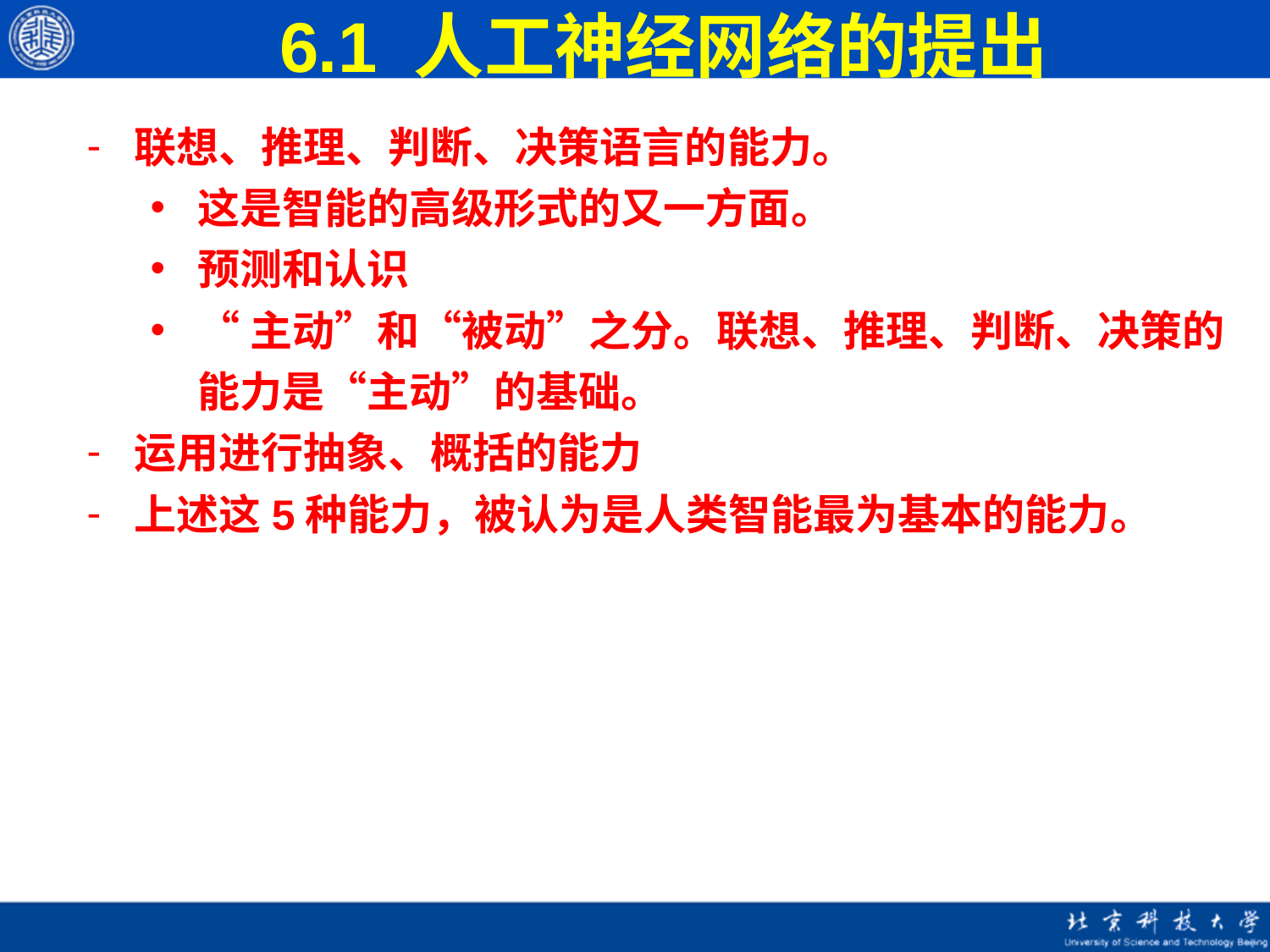

# 6.1 人工神经网络的提出
联想、推理、判断、决策语言的能力。
这是智能的高级形式的又一方面。
预测和认识
“主动”和“被动”之分。联想、推理、判断、决策的能力是“主动”的基础。
运用进行抽象、概括的能力
上述这5种能力，被认为是人类智能最为基本的能力。